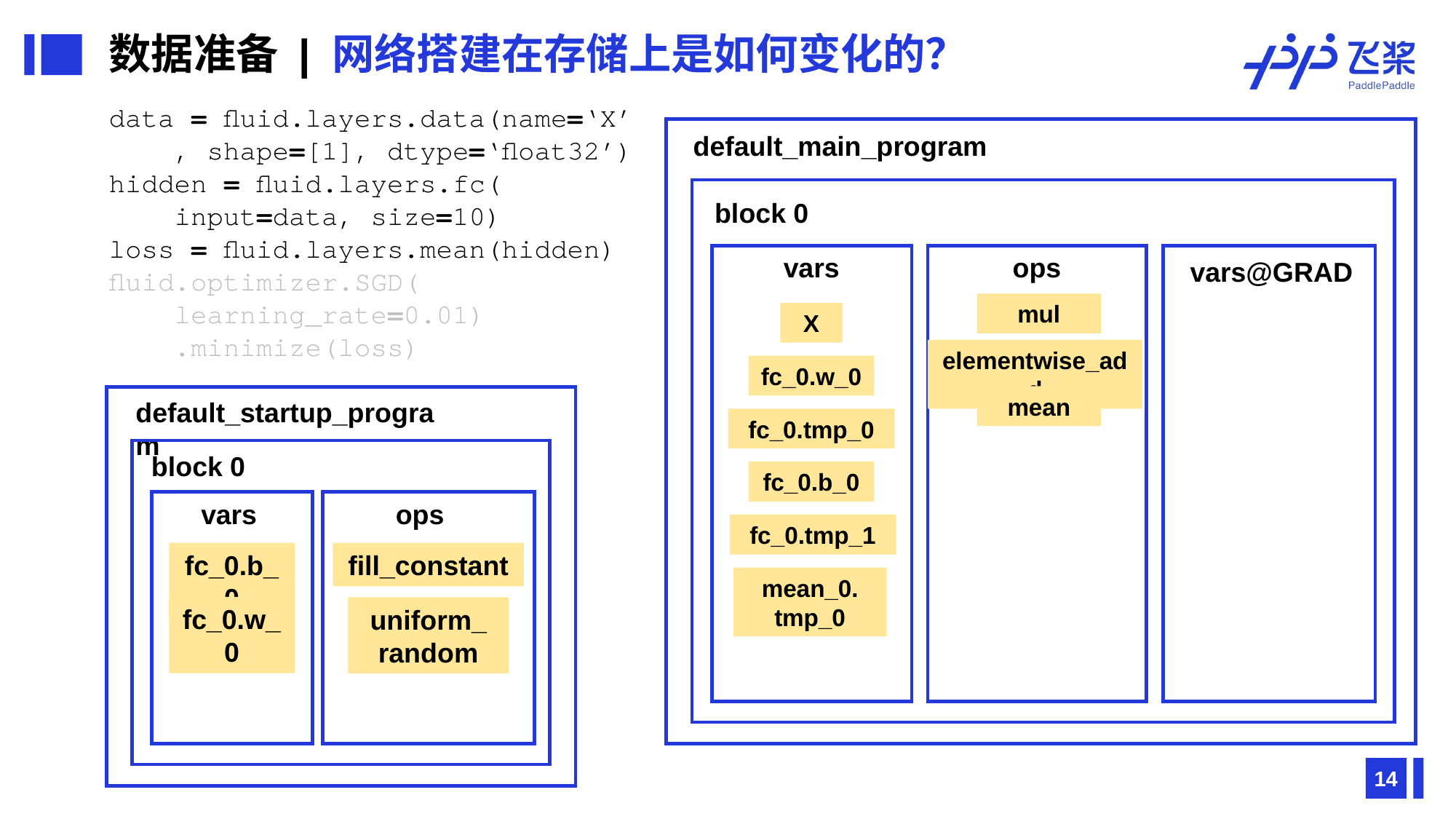

数据准备 | 网络搭建在存储上是如何变化的？
data = fluid.layers.data(name=‘X’
    , shape=[1], dtype=‘float32’)
hidden = fluid.layers.fc(
    input=data, size=10)
loss = fluid.layers.mean(hidden)
fluid.optimizer.SGD(
    learning_rate=0.01)
    .minimize(loss)

default_main_program

block 0
vars
ops

vars@GRAD
mul
X
elementwise_add
fc_0.w_0
mean

default_startup_program
fc_0.tmp_0

block 0
fc_0.b_0

vars

ops
fc_0.tmp_1
fc_0.b_0
fill_constant
mean_0.
tmp_0
fc_0.w_0
uniform_
random
14